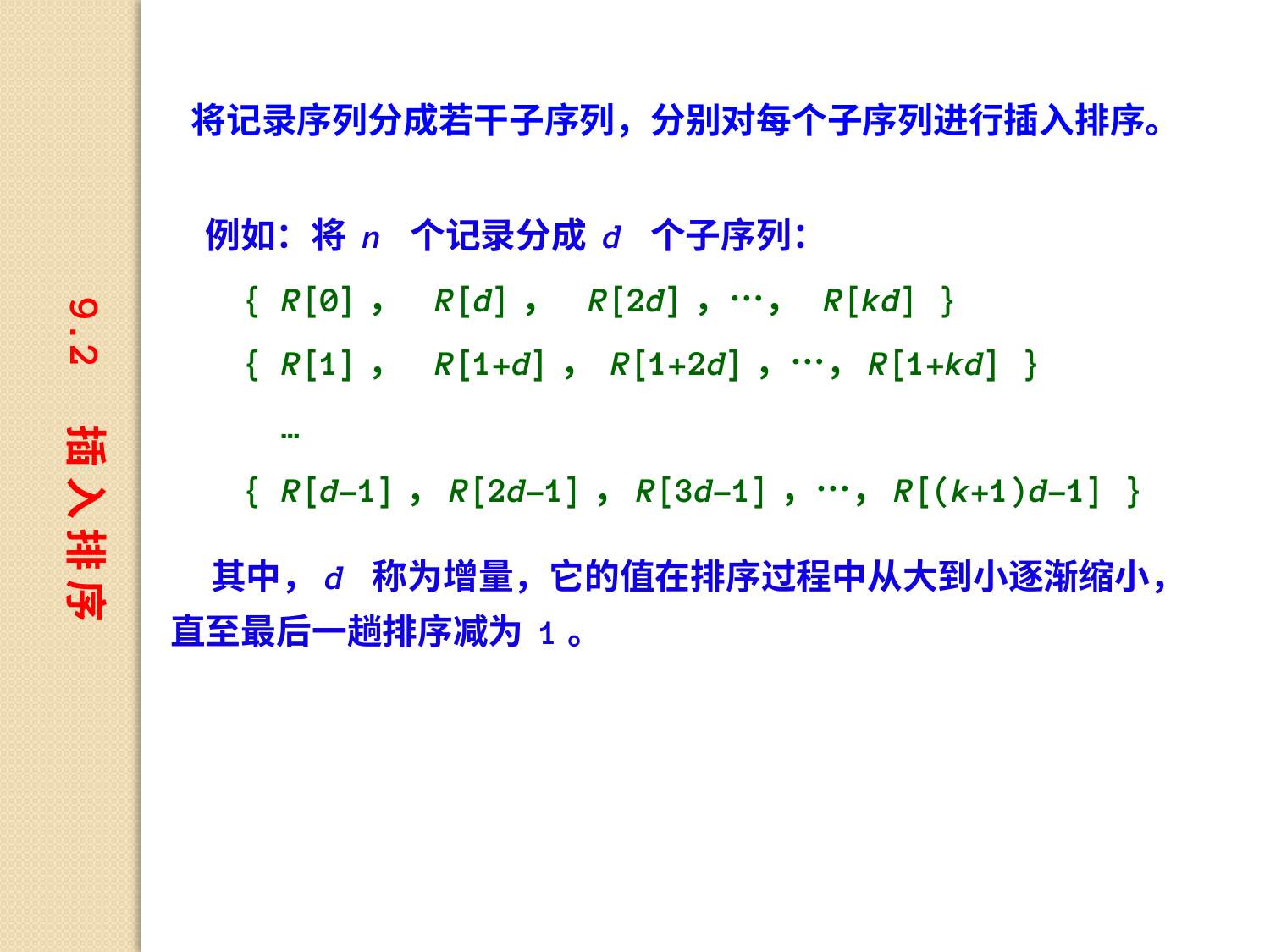

将记录序列分成若干子序列，分别对每个子序列进行插入排序。
例如：将 n 个记录分成 d 个子序列：
  { R[0]，   R[d]，   R[2d]，…，  R[kd] }
  { R[1]，   R[1+d]， R[1+2d]，…，R[1+kd] }
    …
  { R[d-1]，R[2d-1]，R[3d-1]，…，R[(k+1)d-1] }
9.2  插 入 排 序
    其中，d 称为增量，它的值在排序过程中从大到小逐渐缩小，直至最后一趟排序减为 1。